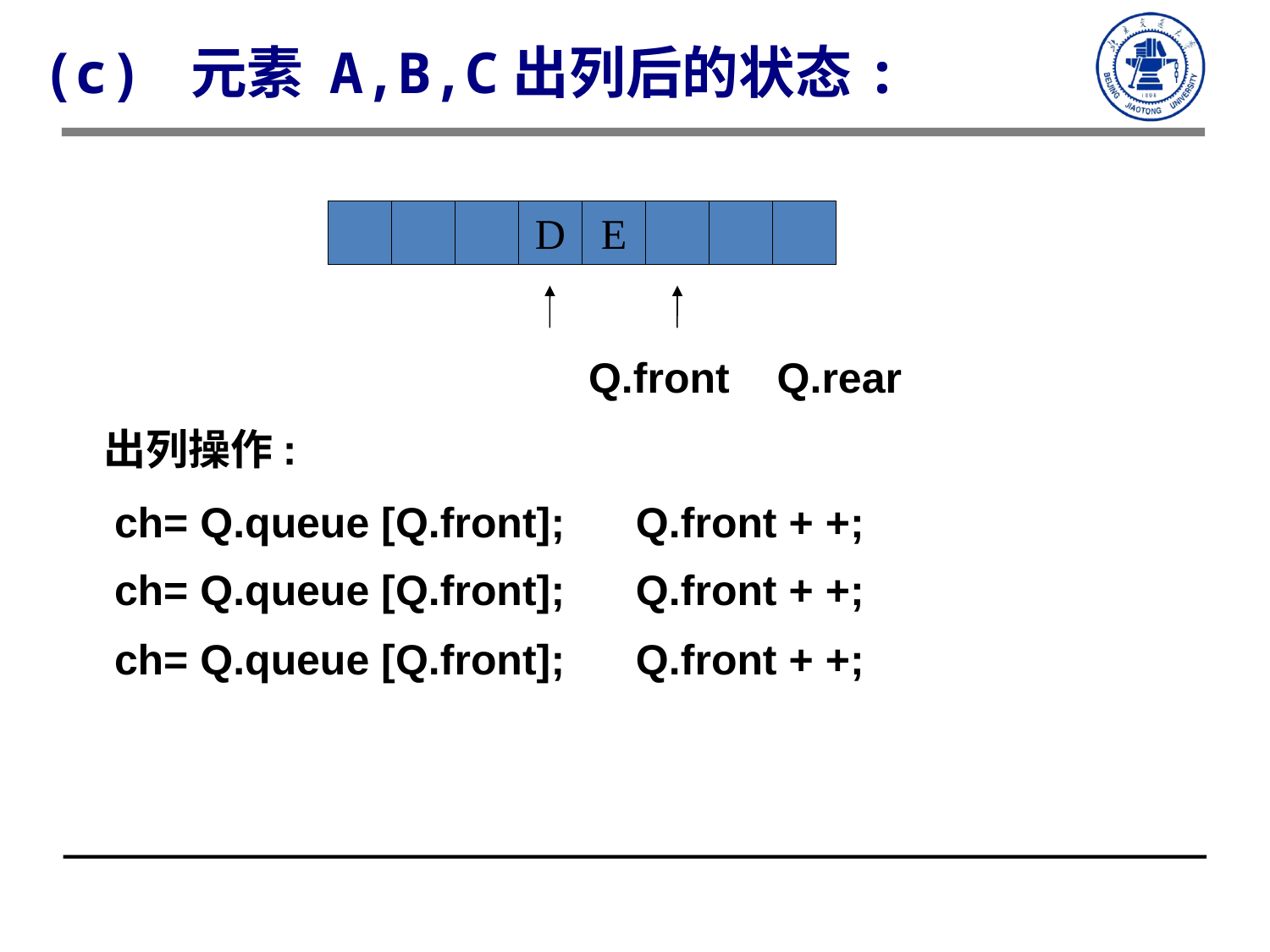

(c) 元素 A,B,C出列后的状态:
# Q.front    Q.rear
    出列操作:
     ch= Q.queue [Q.front];      Q.front + +;
     ch= Q.queue [Q.front];      Q.front + +;
     ch= Q.queue [Q.front];      Q.front + +;

D
E